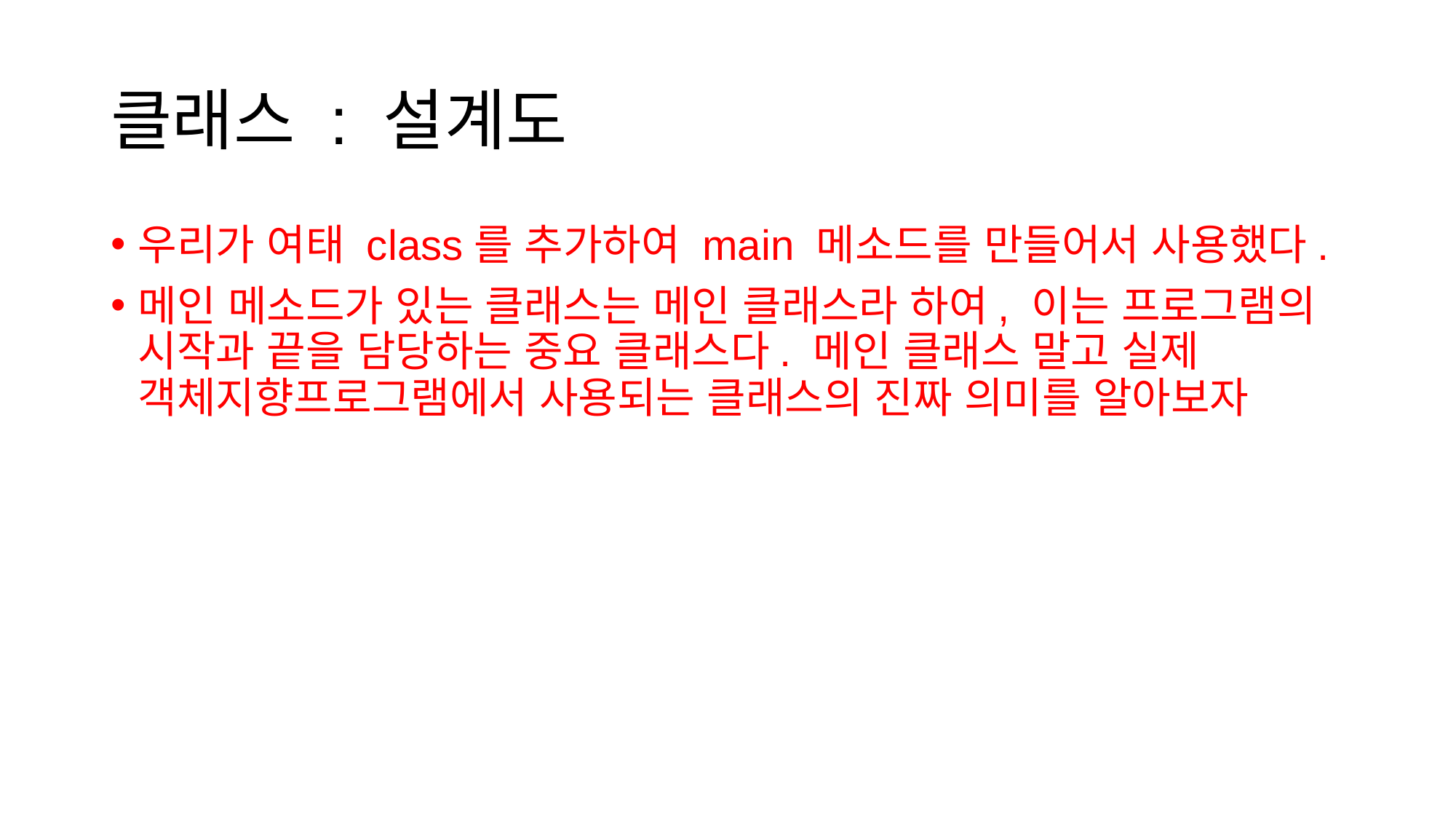

# 클래스 : 설계도
우리가 여태 class를 추가하여 main 메소드를 만들어서 사용했다.
메인 메소드가 있는 클래스는 메인 클래스라 하여, 이는 프로그램의 시작과 끝을 담당하는 중요 클래스다. 메인 클래스 말고 실제 객체지향프로그램에서 사용되는 클래스의 진짜 의미를 알아보자